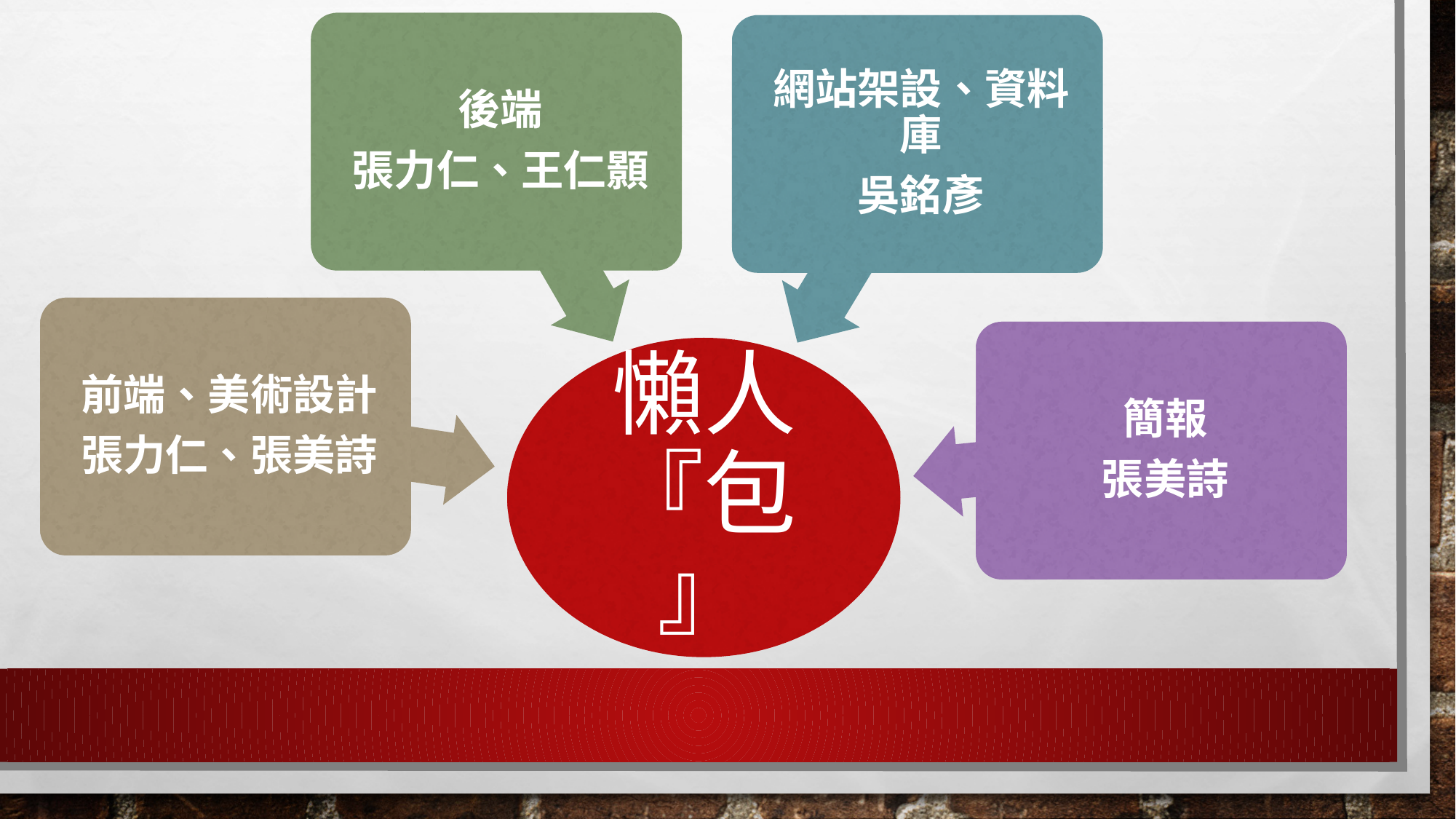

懶人『包』
前端、美術設計
張力仁、張美詩
後端
張力仁、王仁顥
網站架設、資料庫
吳銘彥
簡報
張美詩